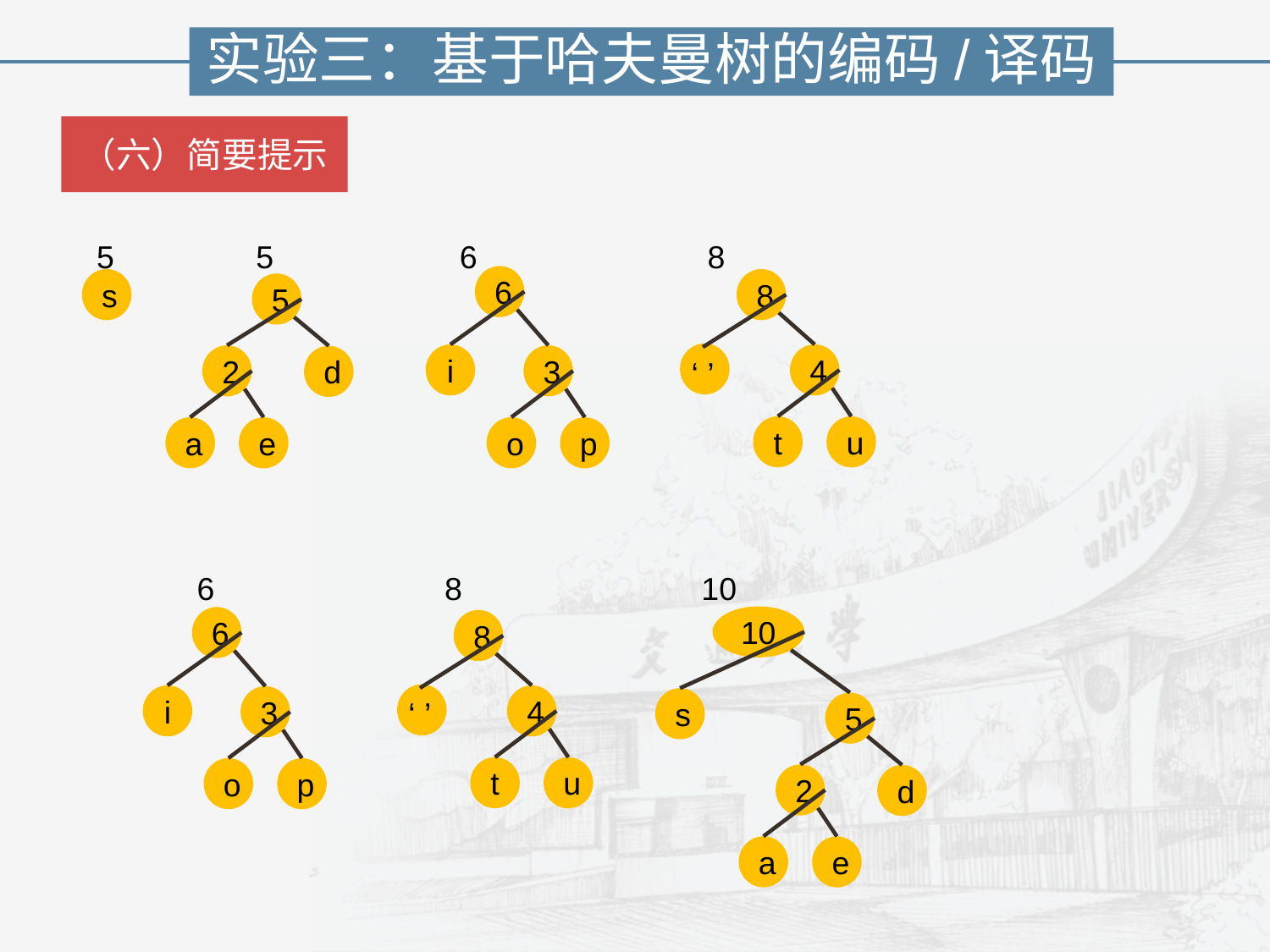

实验三：基于哈夫曼树的编码/译码
（六）简要提示
5                5                     6                          8
6
8
s
5

‘ ’
i
4
2
3
d
t
u
a
o
e
p
          6                          8                           10
10
6
8

‘ ’
i
4
3
s
5
t
u
o
p
2
d
a
e